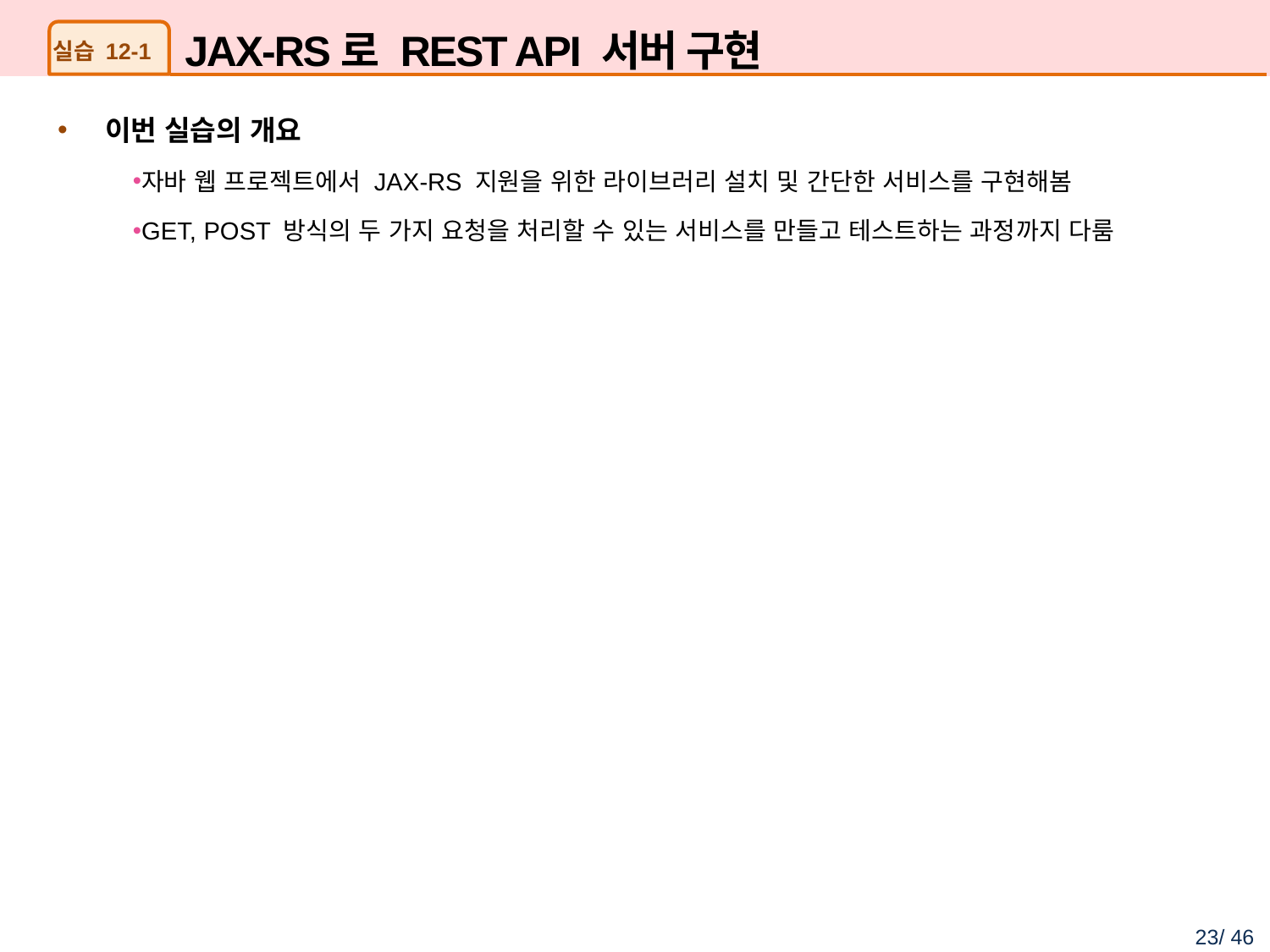

# JAX-RS로 REST API 서버 구현
실습 12-1
이번 실습의 개요
자바 웹 프로젝트에서 JAX-RS 지원을 위한 라이브러리 설치 및 간단한 서비스를 구현해봄
GET, POST 방식의 두 가지 요청을 처리할 수 있는 서비스를 만들고 테스트하는 과정까지 다룸